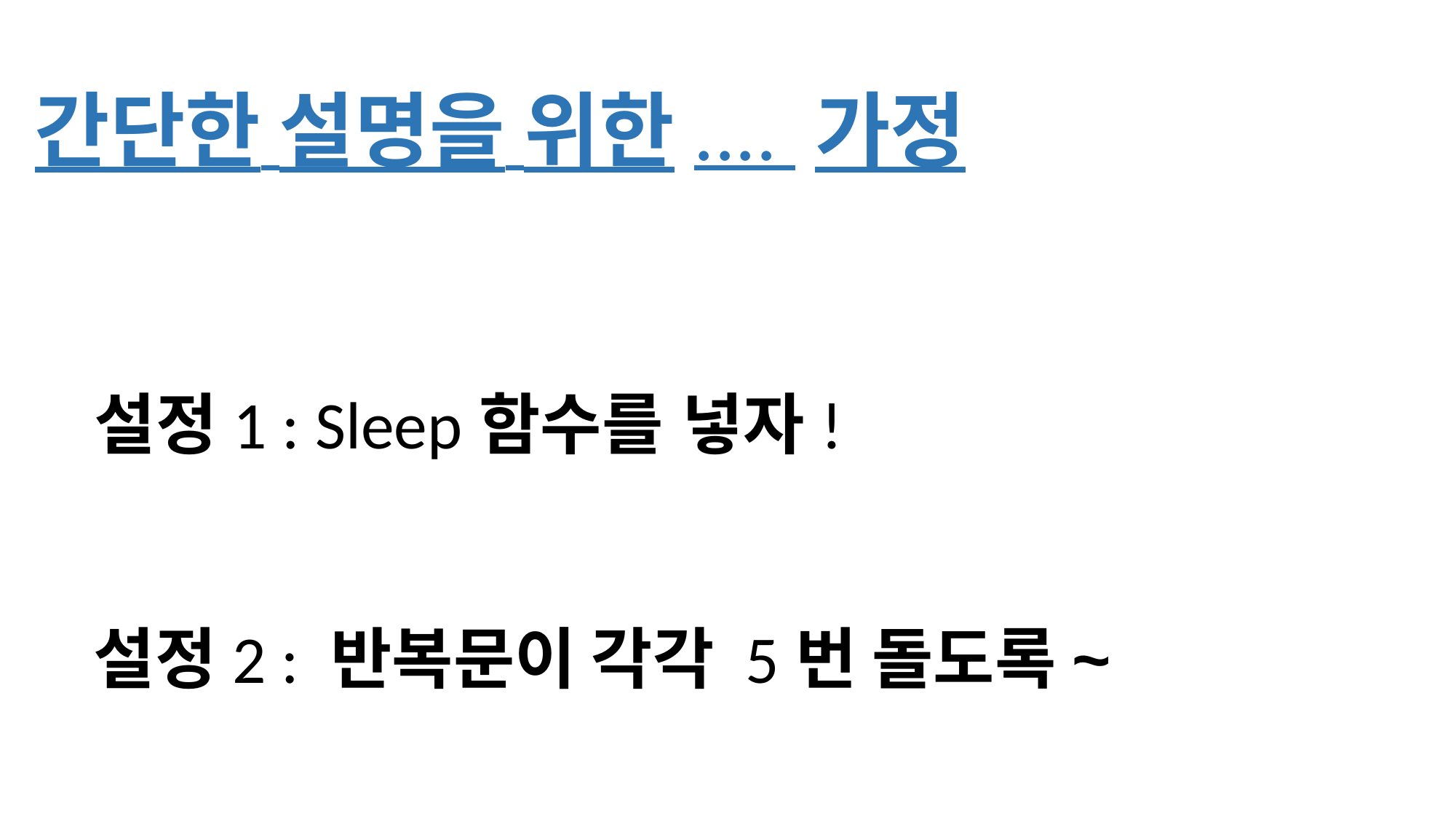

간단한 설명을 위한.... 가정
설정1 : Sleep함수를 넣자!
설정2 : 반복문이 각각 5번 돌도록~